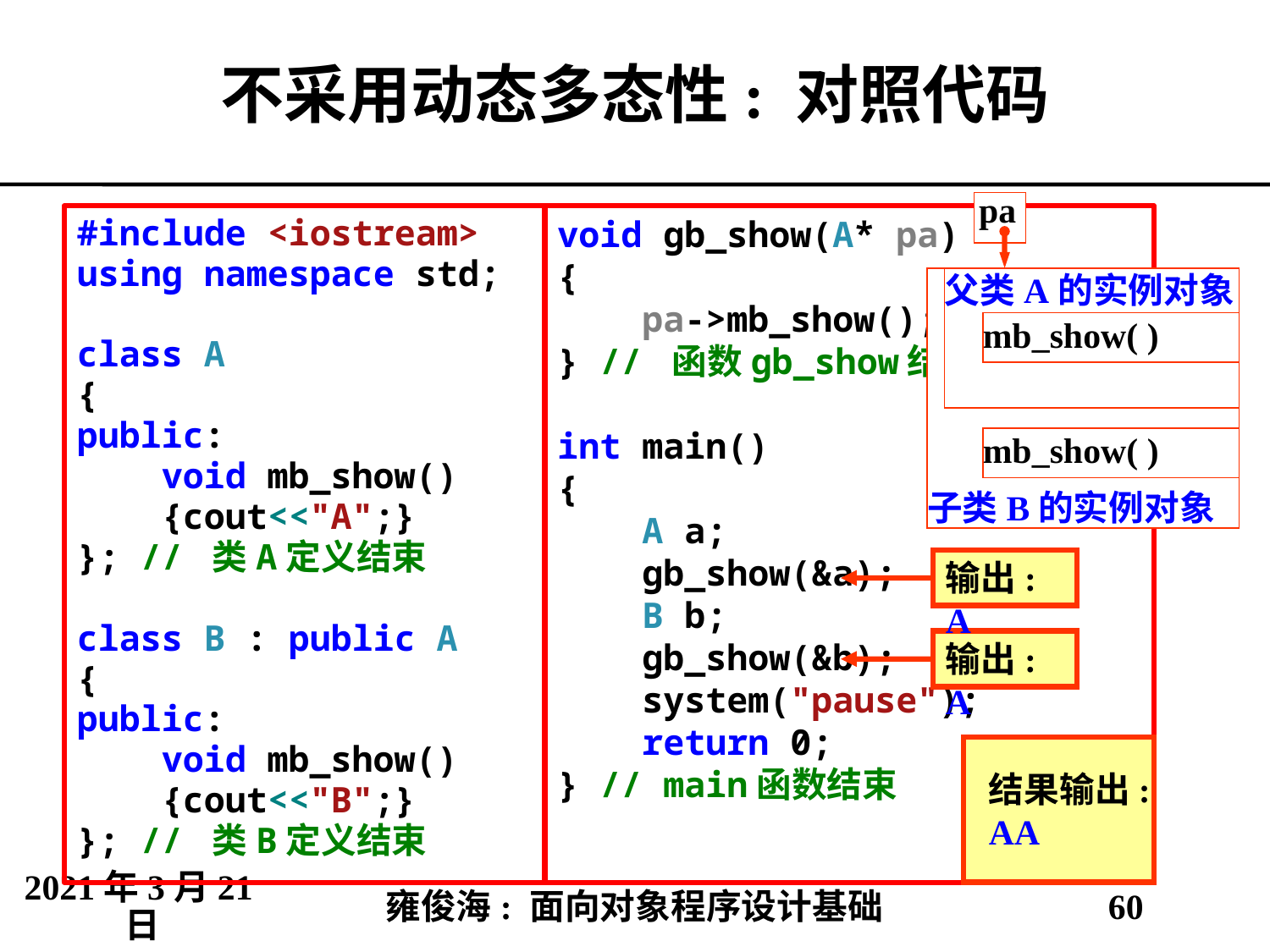

# 不采用动态多态性: 对照代码

pa

子类B的实例对象
父类A的实例对象
mb_show( )
mb_show( )
#include <iostream>
using namespace std;

class A
{
public:
    void mb_show()
    {cout<<"A";}
}; // 类A定义结束

class B : public A
{
public:
    void mb_show()
    {cout<<"B";}
}; // 类B定义结束
void gb_show(A* pa)
{
    pa->mb_show();
} // 函数gb_show结束

int main()
{
    A a;
    gb_show(&a);
    B b;
    gb_show(&b);
    system("pause");
    return 0;
} // main函数结束
输出: A
输出: A
结果输出:
AA
2021年3月21日
雍俊海: 面向对象程序设计基础
60